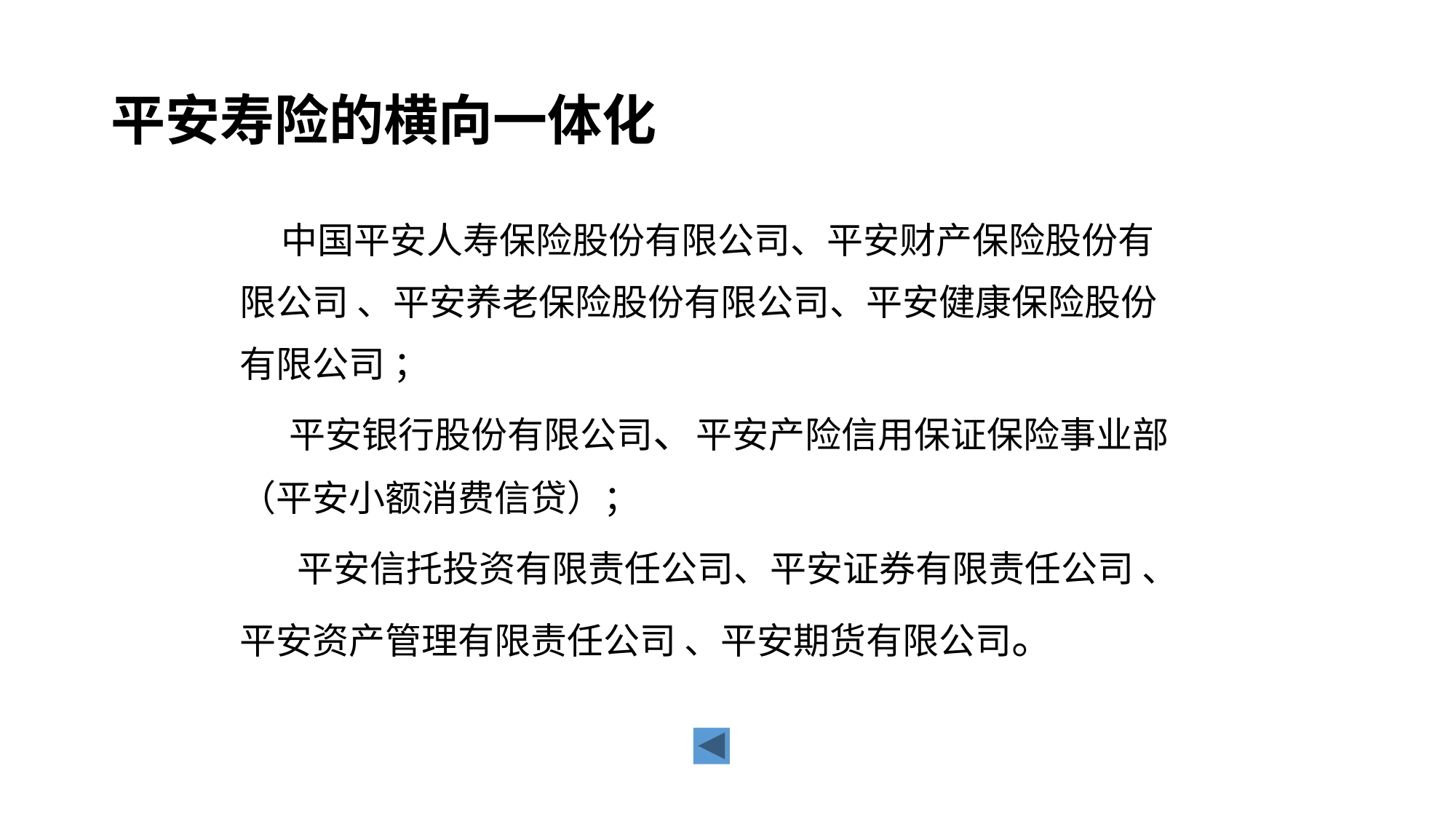

平安寿险的横向一体化

    中国平安人寿保险股份有限公司、平安财产保险股份有
限公司 、平安养老保险股份有限公司、平安健康保险股份
有限公司 ；
     平安银行股份有限公司、平安产险信用保证保险事业部
（平安小额消费信贷）；
     平安信托投资有限责任公司、平安证券有限责任公司 、
平安资产管理有限责任公司 、平安期货有限公司。